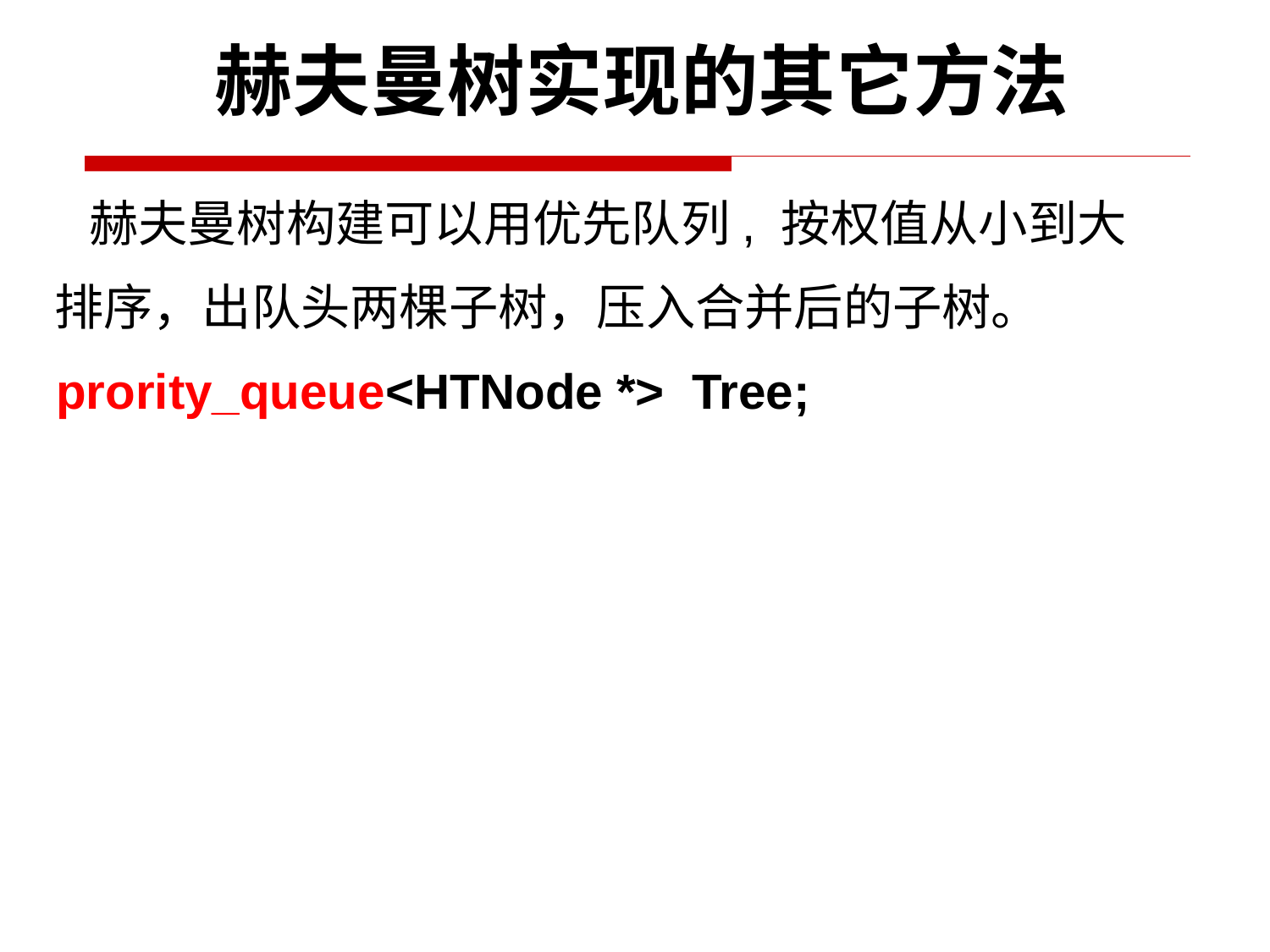

赫夫曼树实现的其它方法
        赫夫曼树构建可以用优先队列, 按权值从小到大
     排序，出队头两棵子树，压入合并后的子树。
     prority_queue<HTNode *>  Tree;